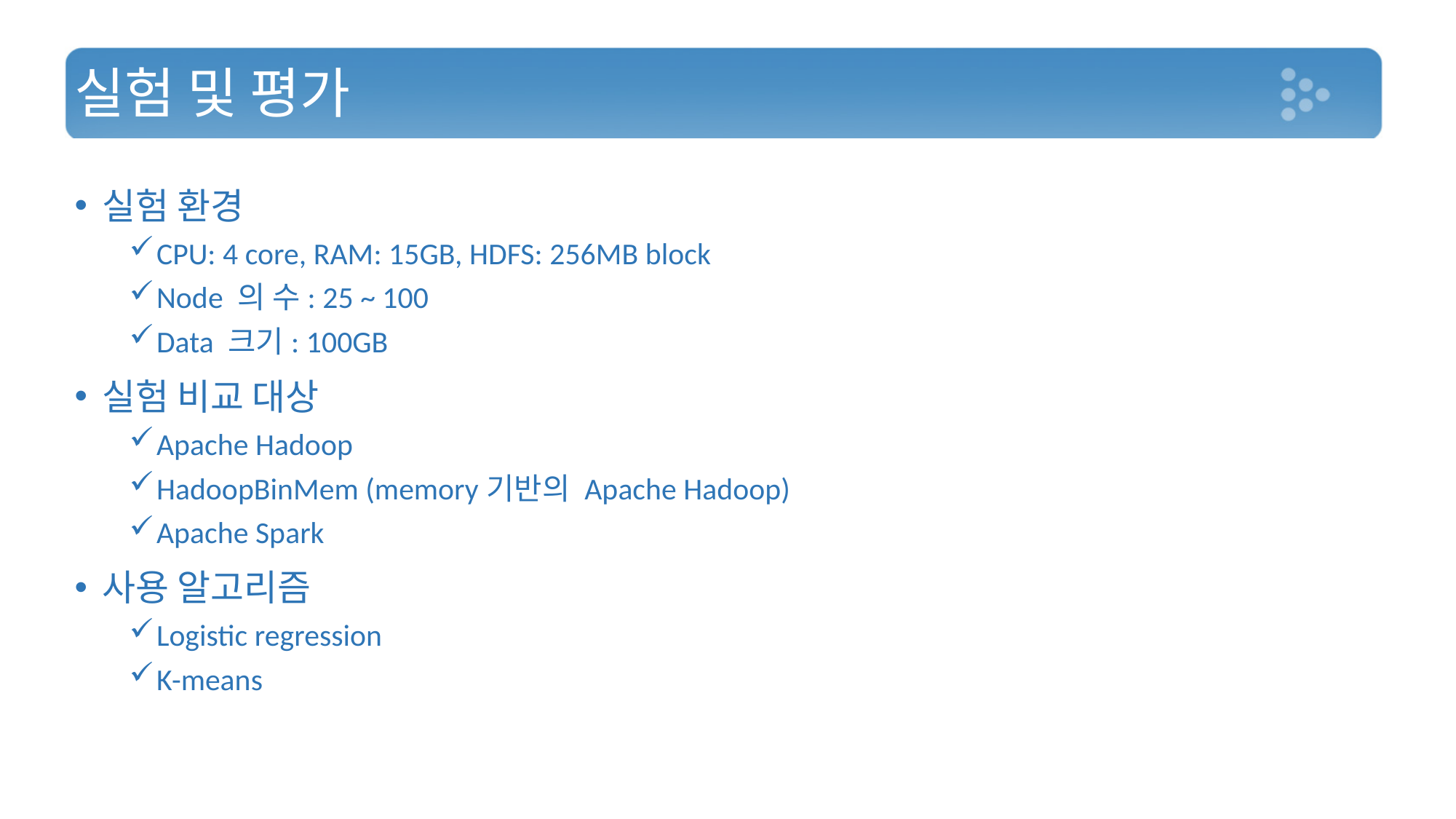

# 실험 및 평가
실험 환경
CPU: 4 core, RAM: 15GB, HDFS: 256MB block
Node 의 수: 25 ~ 100
Data 크기: 100GB
실험 비교 대상
Apache Hadoop
HadoopBinMem (memory기반의 Apache Hadoop)
Apache Spark
사용 알고리즘
Logistic regression
K-means